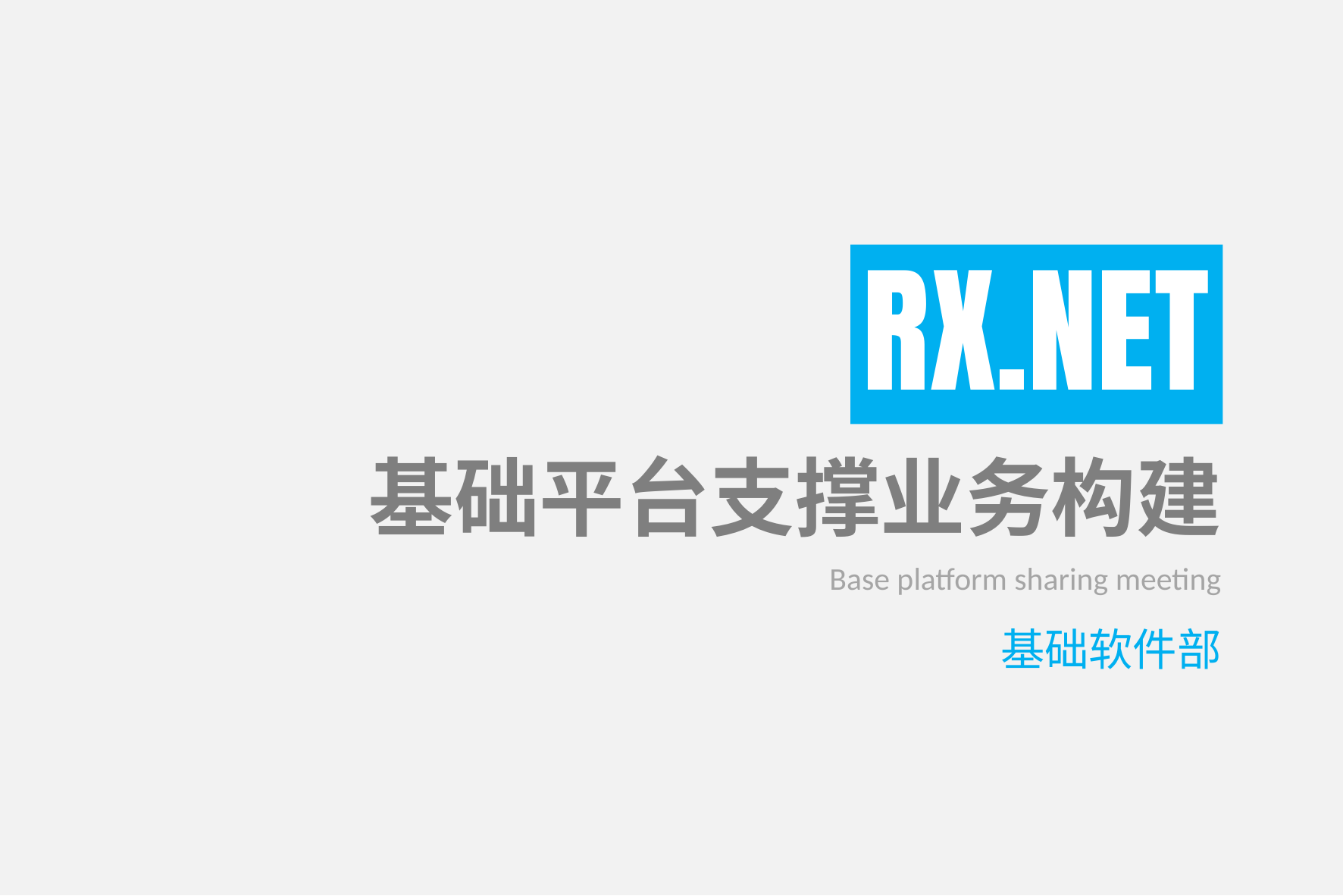

RX.NET
基础平台支撑业务构建
Base platform sharing meeting
基础软件部